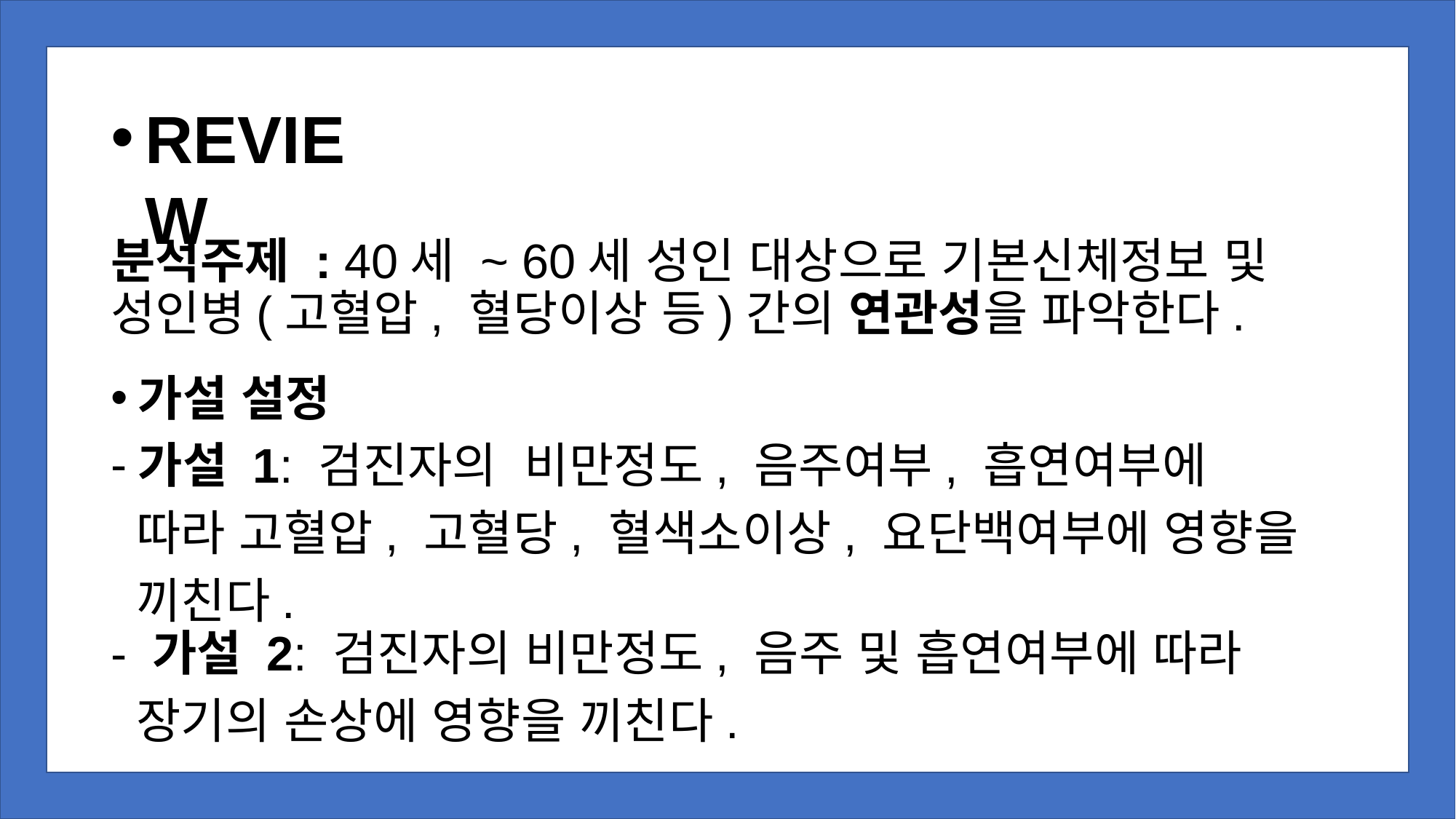

REVIEW
# 분석주제 : 40세 ~ 60세 성인 대상으로 기본신체정보 및 성인병(고혈압, 혈당이상 등)간의 연관성을 파악한다.
가설 설정
가설 1: 검진자의  비만정도, 음주여부, 흡연여부에
 따라 고혈압, 고혈당, 혈색소이상, 요단백여부에 영향을
 끼친다.
- 가설 2: 검진자의 비만정도, 음주 및 흡연여부에 따라
 장기의 손상에 영향을 끼친다.